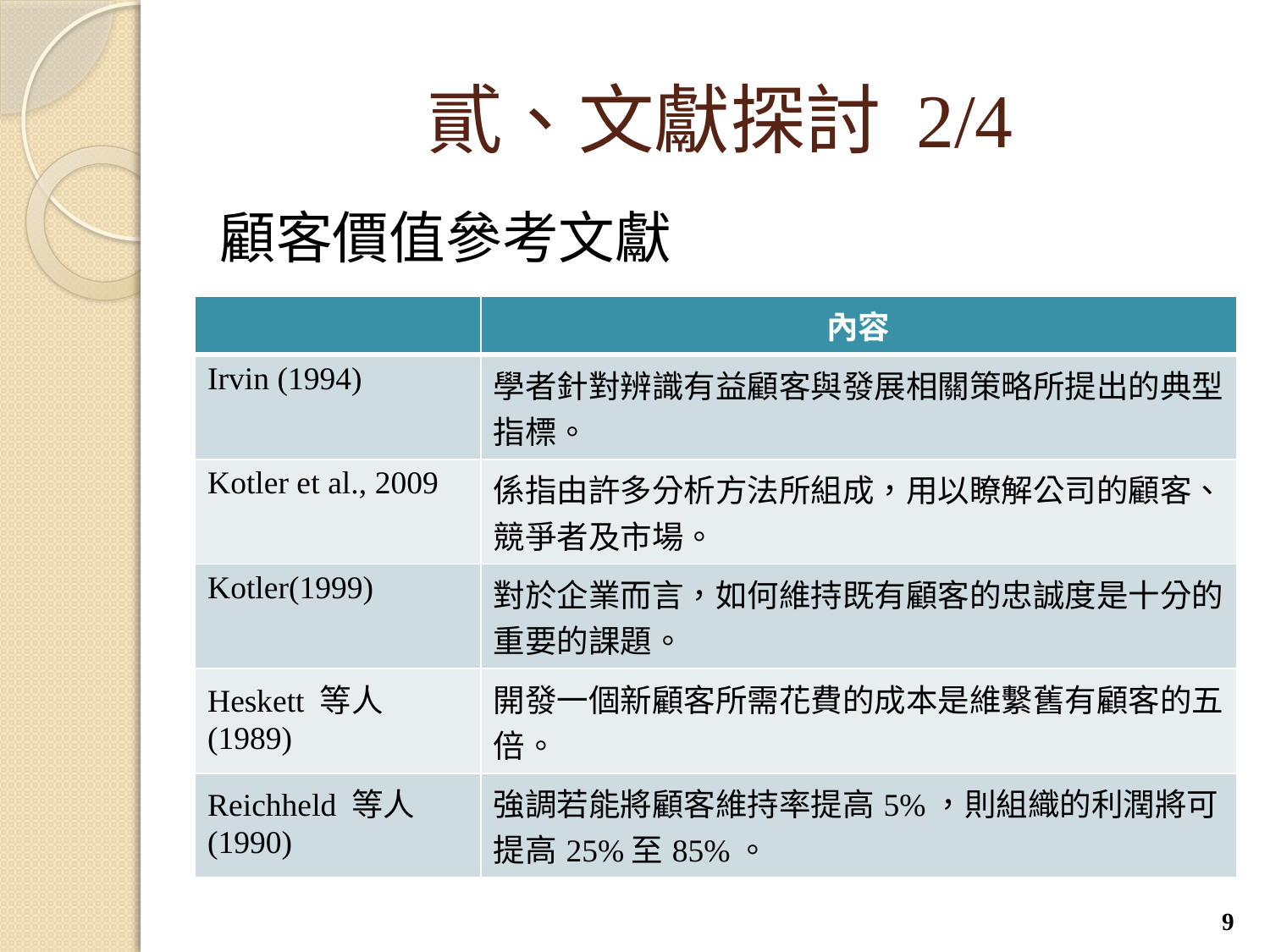

# 貳、文獻探討 2/4
顧客價值參考文獻
|  | 內容 |
| --- | --- |
| Irvin (1994) | 學者針對辨識有益顧客與發展相關策略所提出的典型指標。 |
| Kotler et al., 2009 | 係指由許多分析方法所組成，用以瞭解公司的顧客、競爭者及市場。 |
| Kotler(1999) | 對於企業而言，如何維持既有顧客的忠誠度是十分的重要的課題。 |
| Heskett 等人(1989) | 開發一個新顧客所需花費的成本是維繫舊有顧客的五倍。 |
| Reichheld 等人(1990) | 強調若能將顧客維持率提高5%，則組織的利潤將可提高25%至85%。 |
9